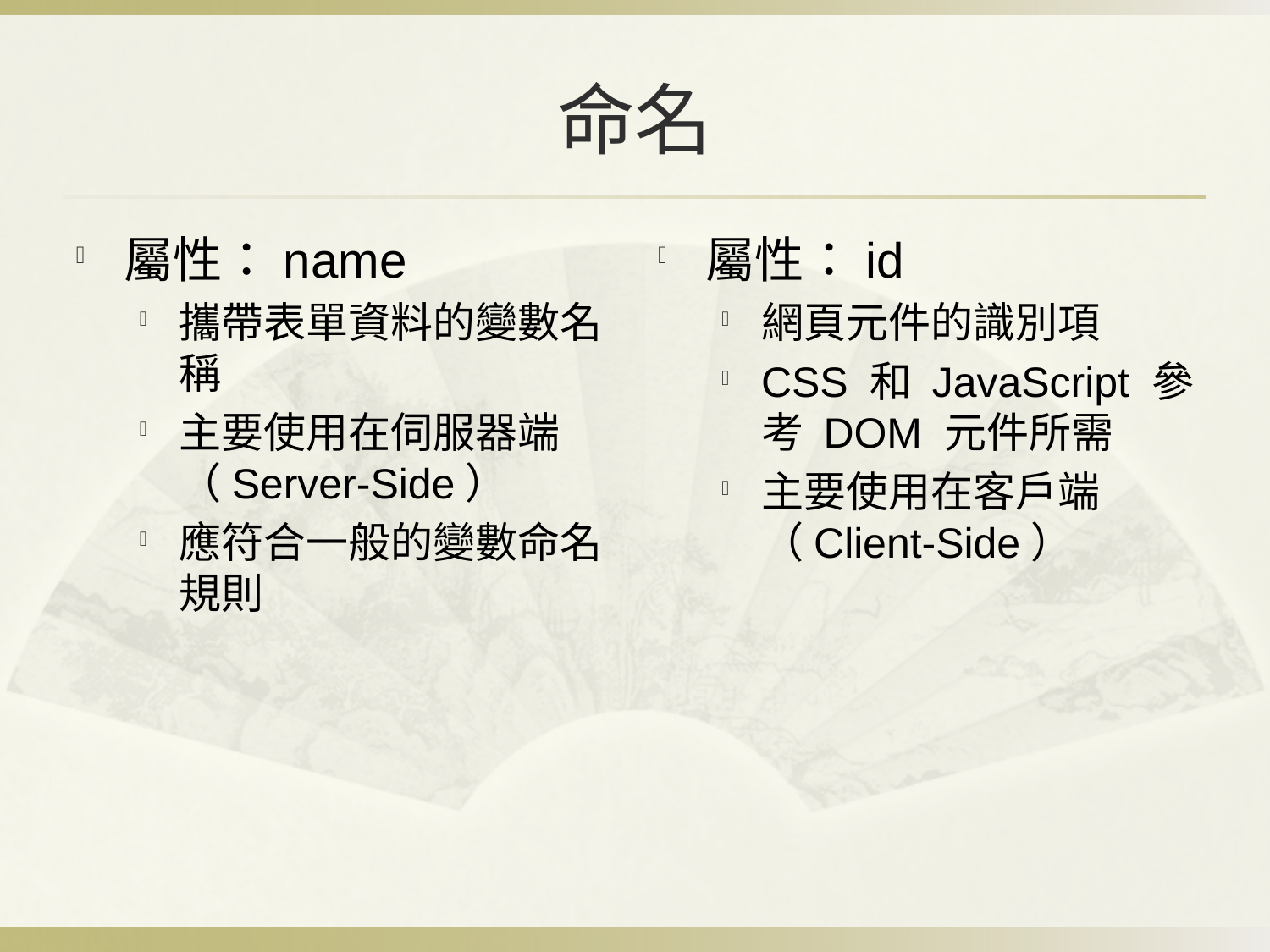

# 命名
屬性：name
攜帶表單資料的變數名稱
主要使用在伺服器端（Server-Side）
應符合一般的變數命名規則

屬性：id
網頁元件的識別項
CSS 和 JavaScript 參考 DOM 元件所需
主要使用在客戶端（Client-Side）